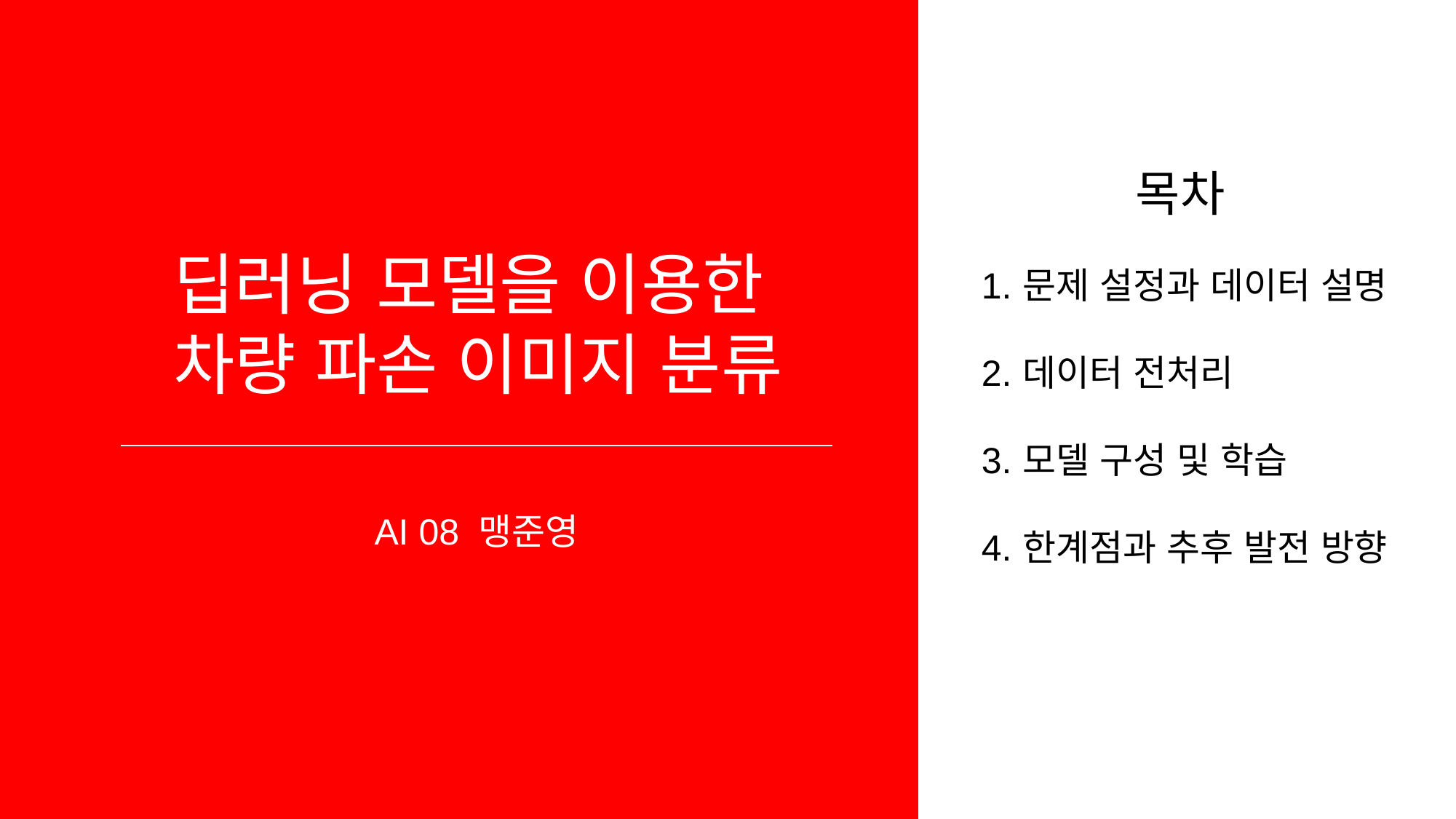

목차

문제 설정과 데이터 설명

데이터 전처리

모델 구성 및 학습

한계점과 추후 발전 방향
딥러닝 모델을 이용한
차량 파손 이미지 분류
AI 08 맹준영